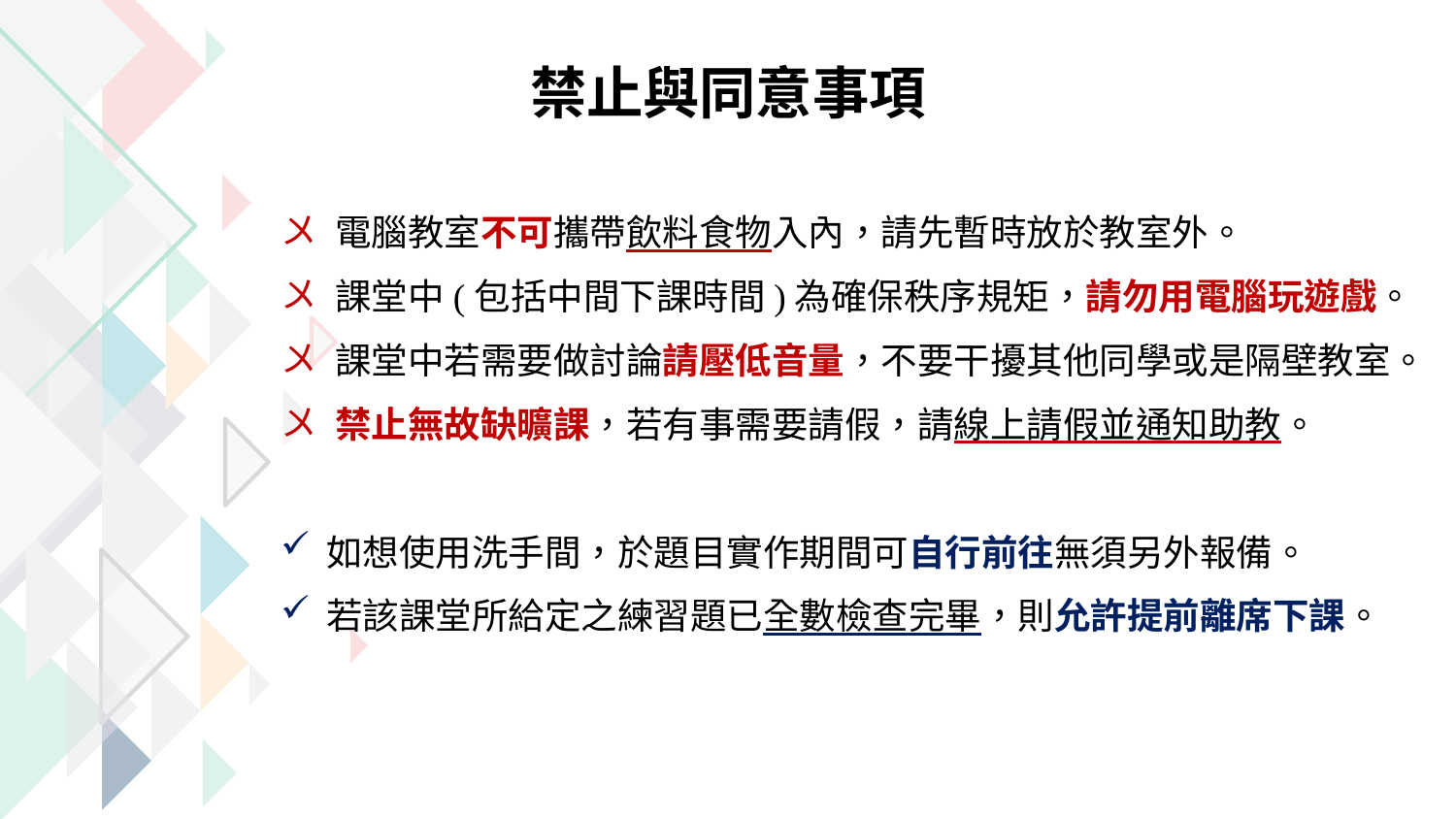

禁止與同意事項
電腦教室不可攜帶飲料食物入內，請先暫時放於教室外。
課堂中(包括中間下課時間)為確保秩序規矩，請勿用電腦玩遊戲。
課堂中若需要做討論請壓低音量，不要干擾其他同學或是隔壁教室。
禁止無故缺曠課，若有事需要請假，請線上請假並通知助教。

如想使用洗手間，於題目實作期間可自行前往無須另外報備。
若該課堂所給定之練習題已全數檢查完畢，則允許提前離席下課。